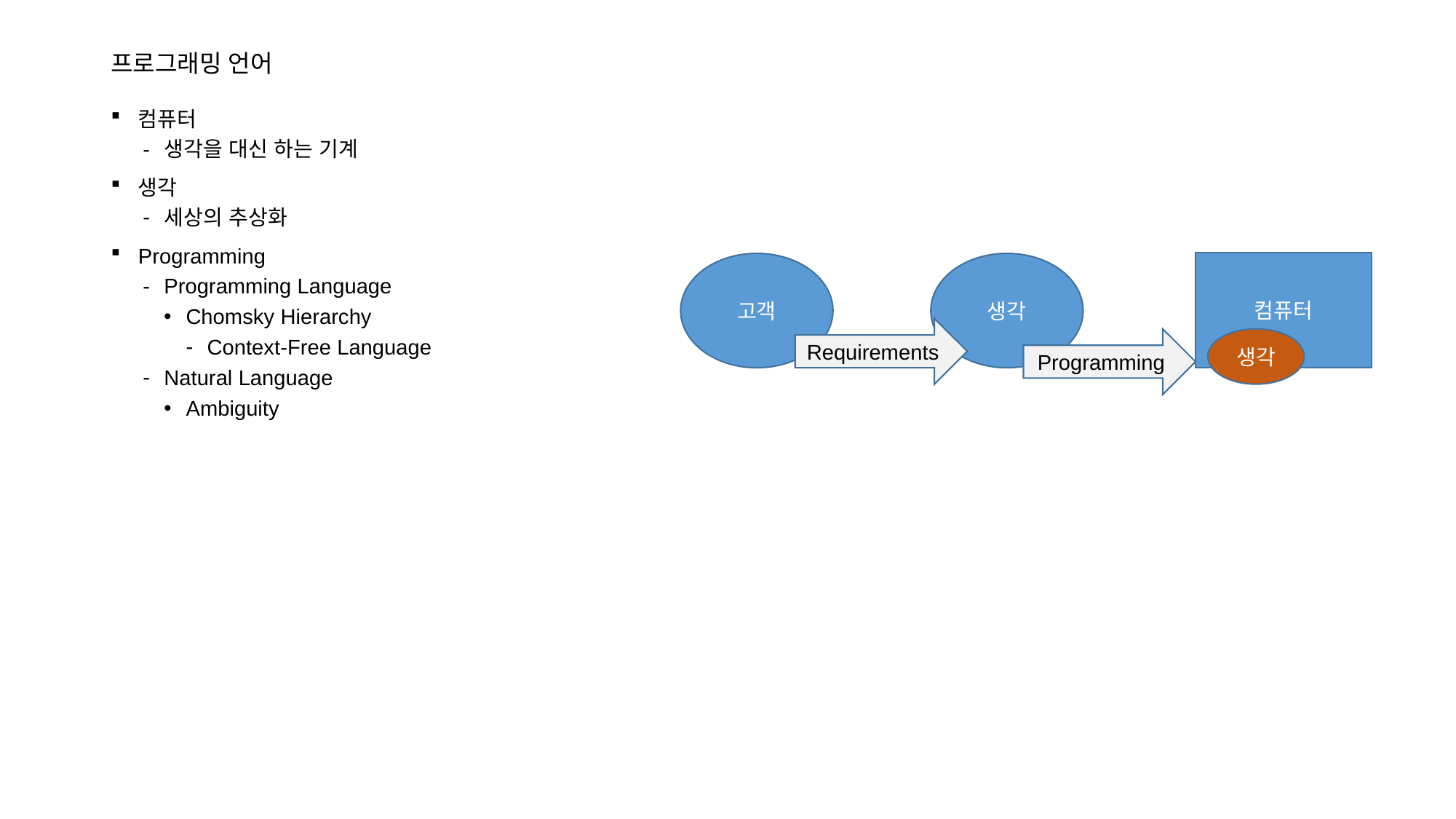

# 프로그래밍 언어

컴퓨터
생각을 대신 하는 기계
생각
세상의 추상화
Programming
Programming Language
Chomsky Hierarchy
Context-Free Language
Natural Language
Ambiguity

컴퓨터
고객
생각
Requirements
Programming
생각